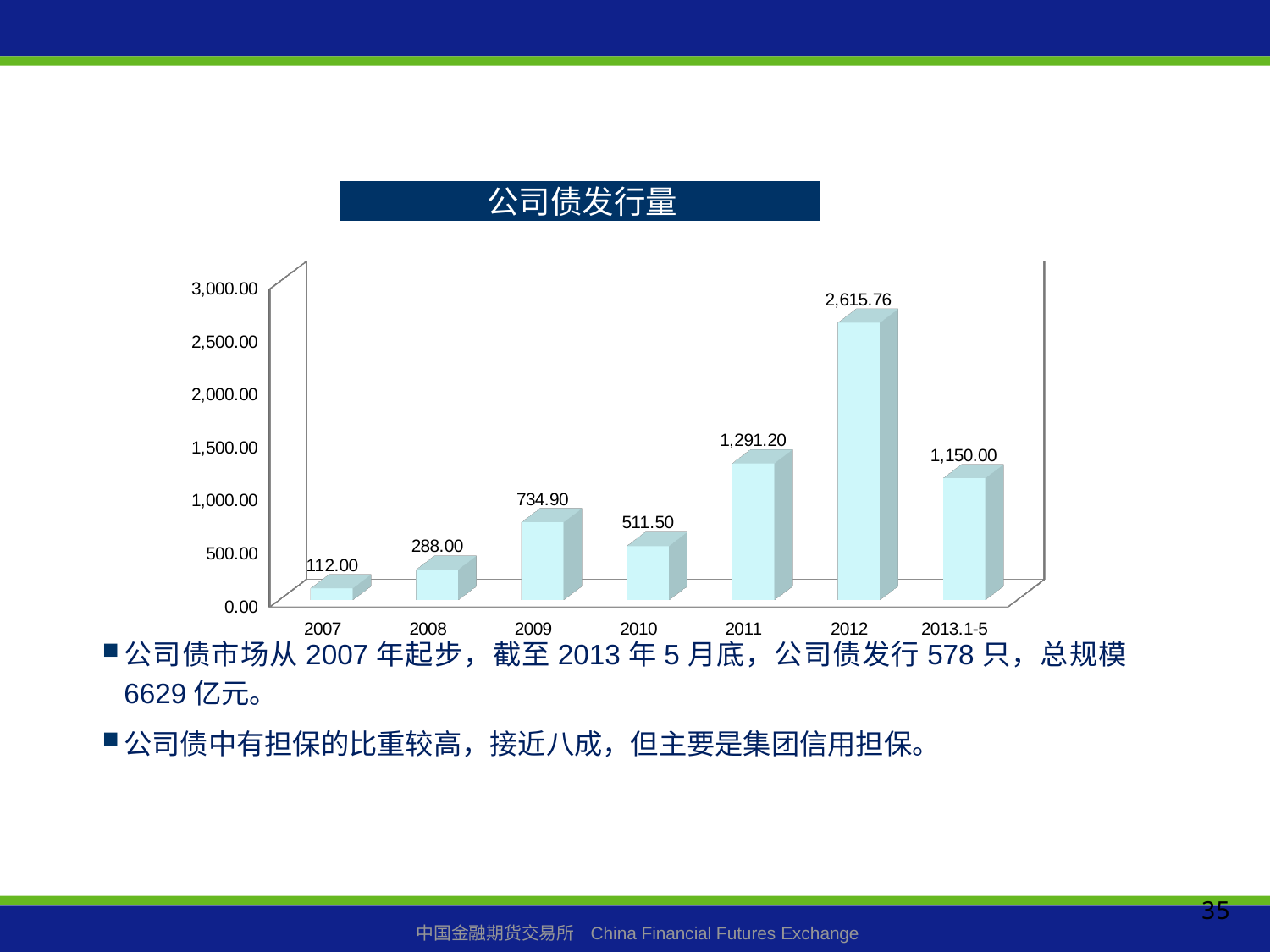

公司债发行量

[unsupported chart]

公司债市场从2007年起步，截至2013年5月底，公司债发行578只，总规模6629亿元。
公司债中有担保的比重较高，接近八成，但主要是集团信用担保。

35